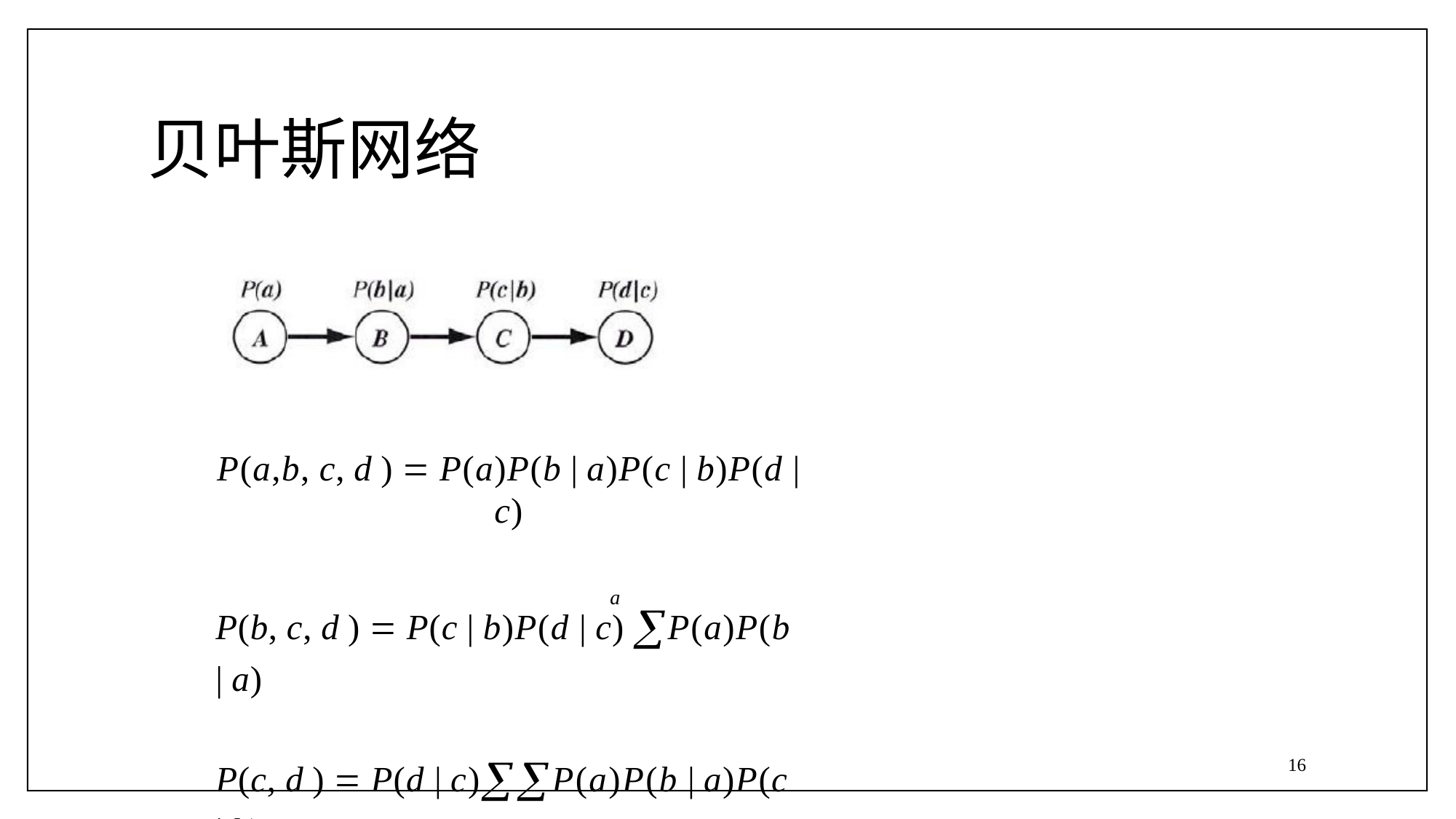

# 贝叶斯网络

P(a,b, c, d ) = P(a)P(b | a)P(c | b)P(d | c)
P(b, c, d ) = P(c | b)P(d | c) ∑P(a)P(b | a)
P(c, d ) = P(d | c)∑∑P(a)P(b | a)P(c | b)
a	b
a
16